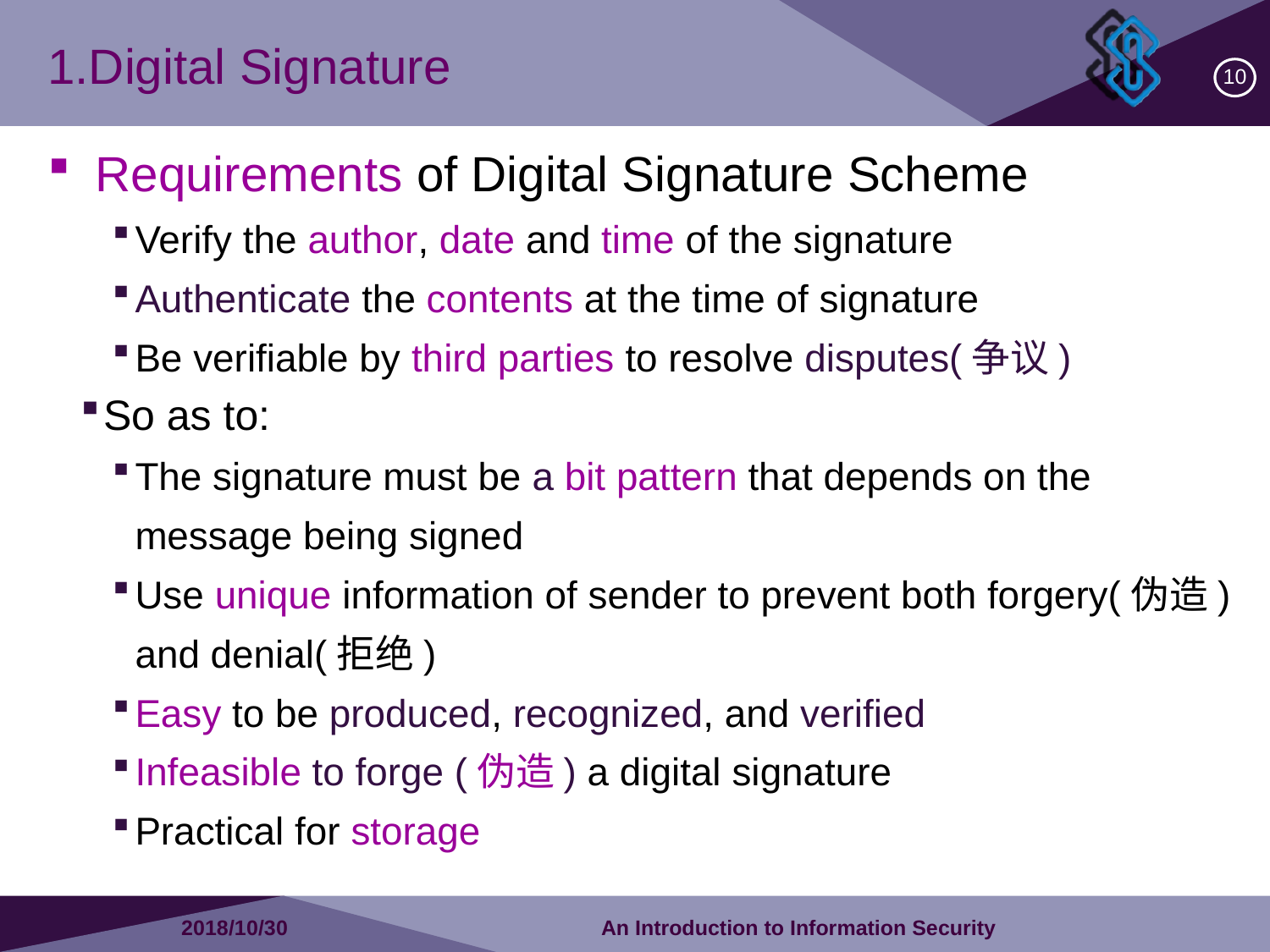

1.Digital Signature
Requirements of Digital Signature Scheme
Verify the author, date and time of the signature
Authenticate the contents at the time of signature
Be verifiable by third parties to resolve disputes(争议)
So as to:
The signature must be a bit pattern that depends on the message being signed
Use unique information of sender to prevent both forgery(伪造) and denial(拒绝)
Easy to be produced, recognized, and verified
Infeasible to forge (伪造) a digital signature
Practical for storage
10
2018/10/30
An Introduction to Information Security